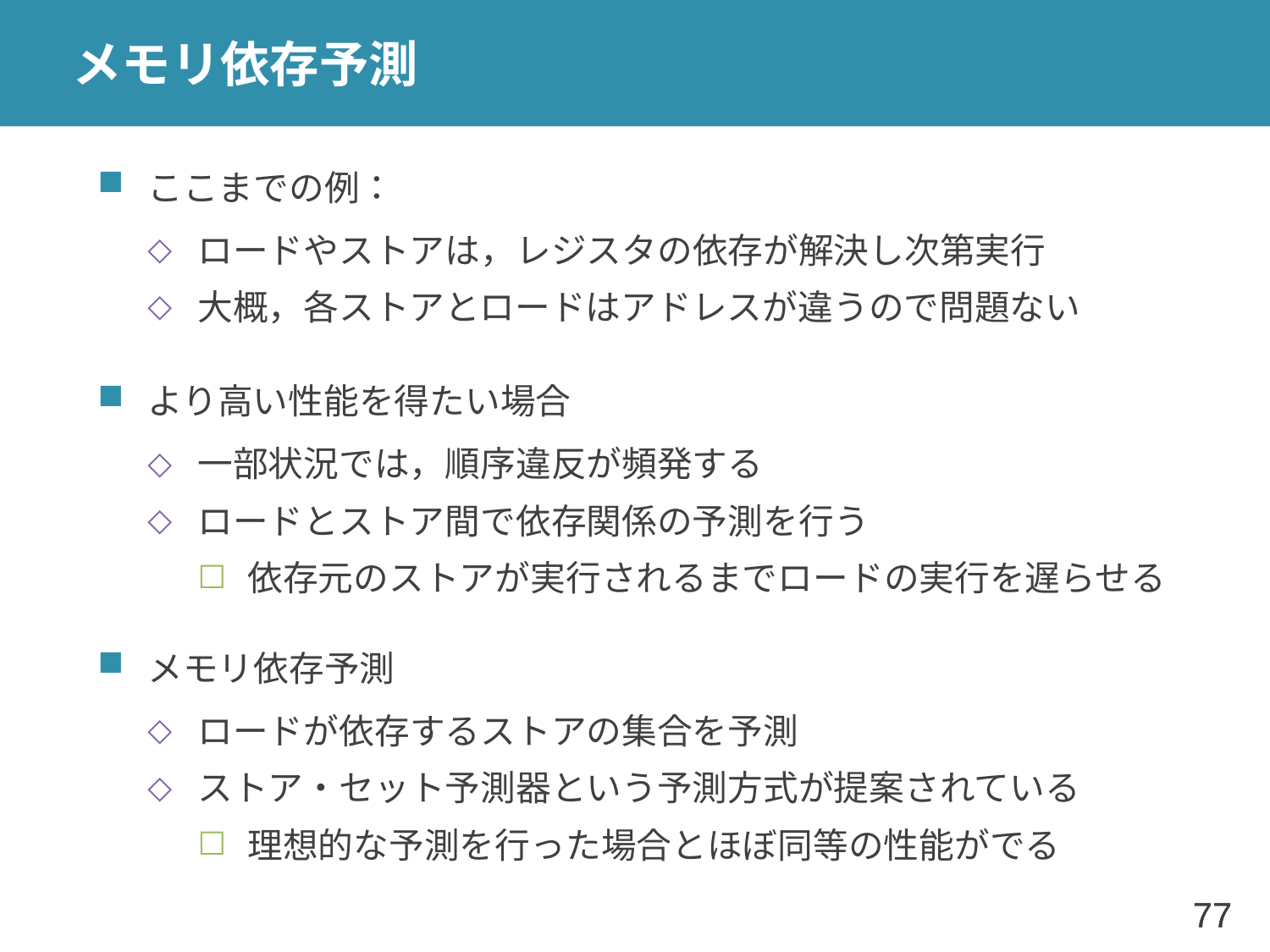

# メモリ依存予測
ここまでの例：
ロードやストアは，レジスタの依存が解決し次第実行
大概，各ストアとロードはアドレスが違うので問題ない
より高い性能を得たい場合
一部状況では，順序違反が頻発する
ロードとストア間で依存関係の予測を行う
依存元のストアが実行されるまでロードの実行を遅らせる
メモリ依存予測
ロードが依存するストアの集合を予測
ストア・セット予測器という予測方式が提案されている
理想的な予測を行った場合とほぼ同等の性能がでる